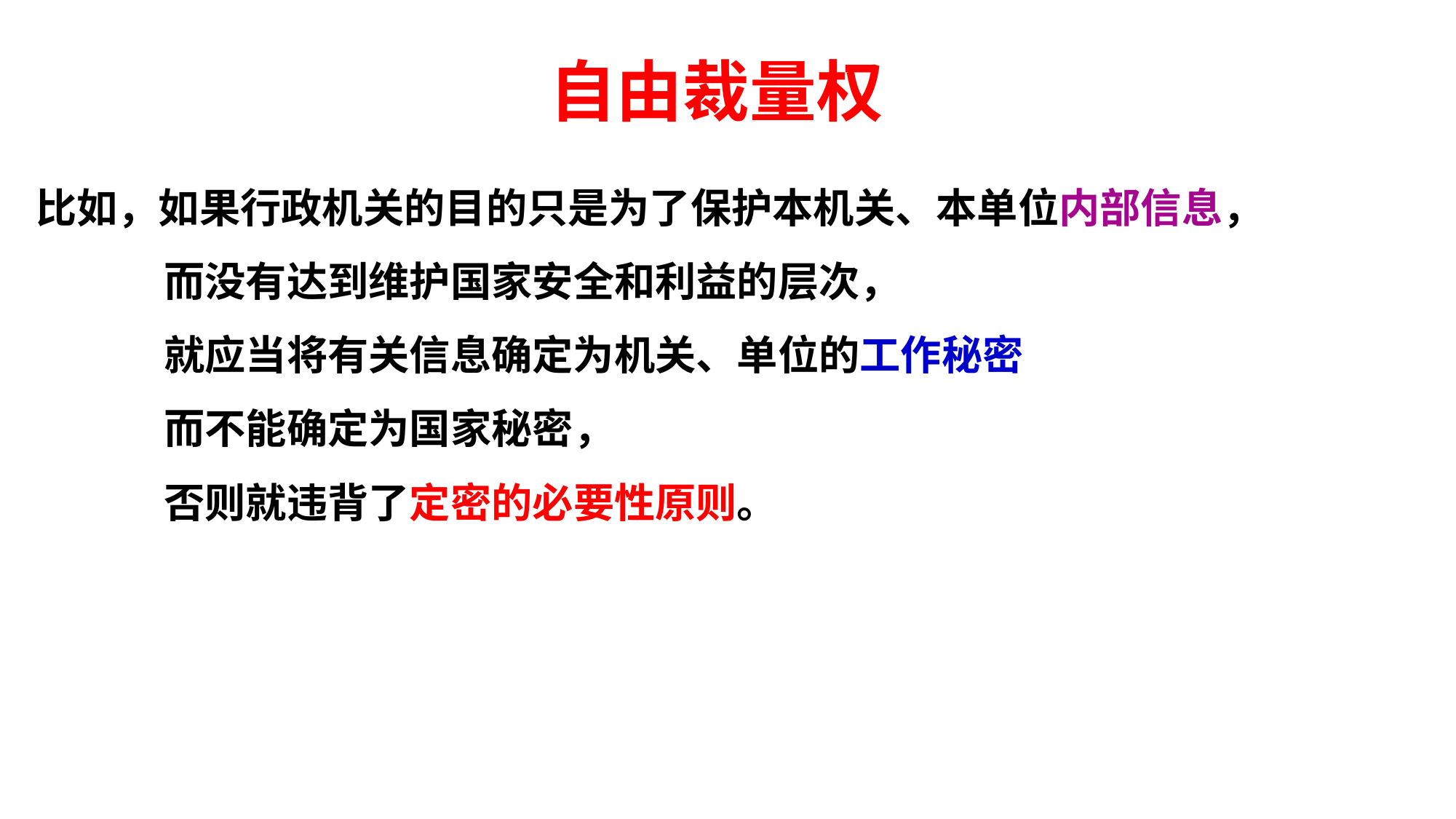

# 自由裁量权
比如，如果行政机关的目的只是为了保护本机关、本单位内部信息，
	 而没有达到维护国家安全和利益的层次，
	 就应当将有关信息确定为机关、单位的工作秘密
	 而不能确定为国家秘密，
	 否则就违背了定密的必要性原则。